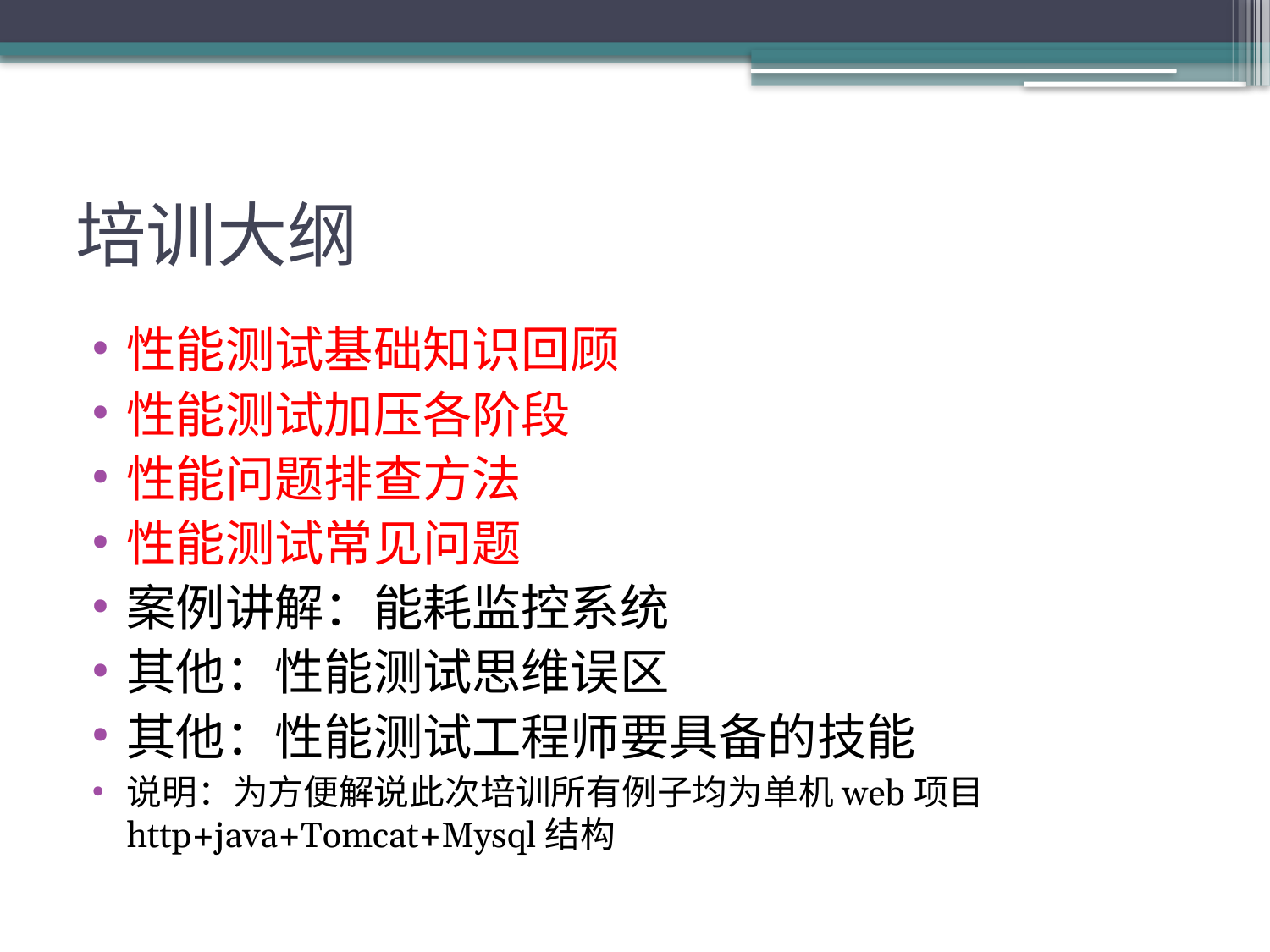

# 培训大纲
性能测试基础知识回顾
性能测试加压各阶段
性能问题排查方法
性能测试常见问题
案例讲解：能耗监控系统
其他：性能测试思维误区
其他：性能测试工程师要具备的技能
说明：为方便解说此次培训所有例子均为单机web项目http+java+Tomcat+Mysql结构